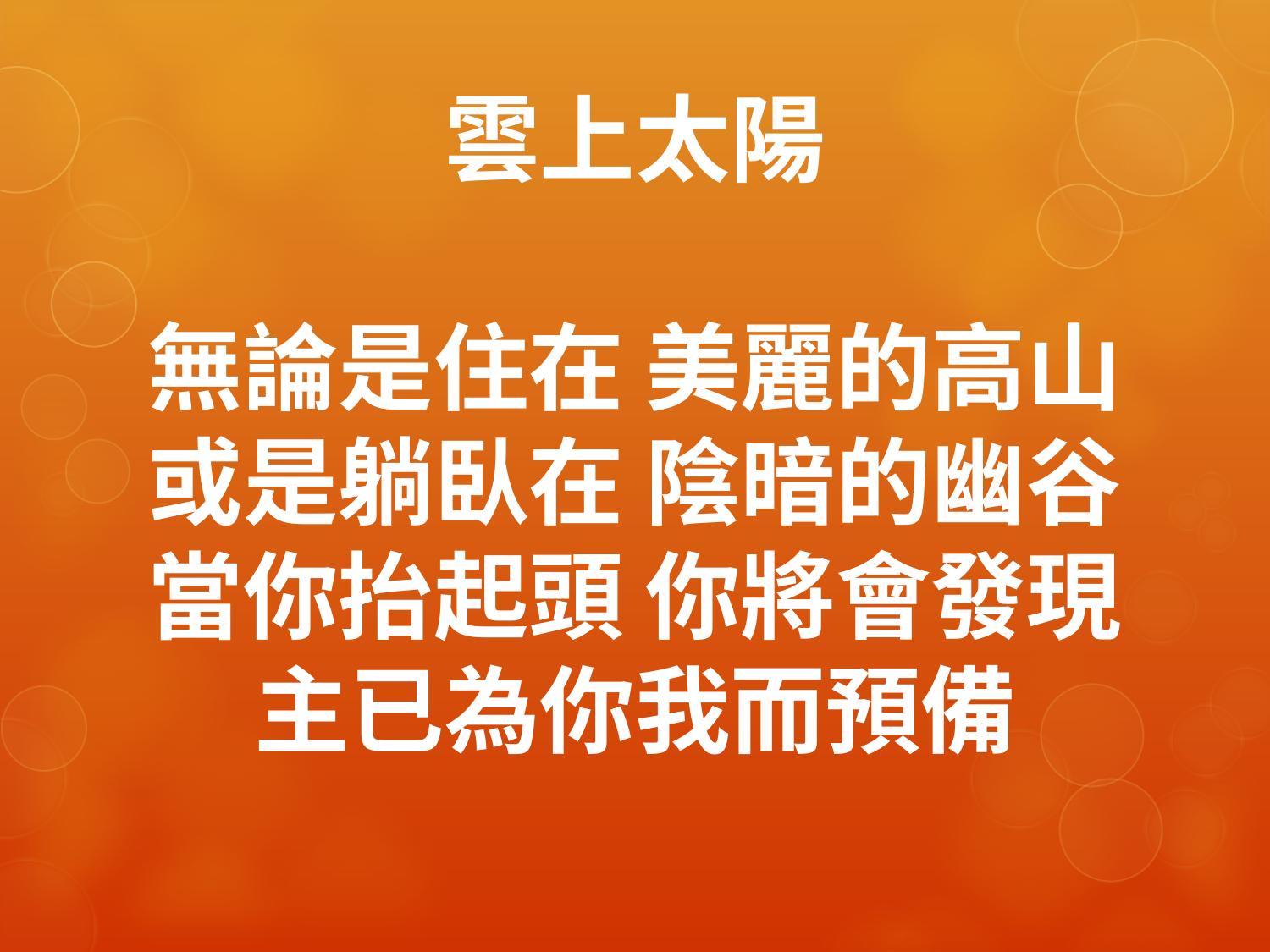

雲上太陽

無論是住在 美麗的高山
或是躺臥在 陰暗的幽谷
當你抬起頭 你將會發現
主已為你我而預備